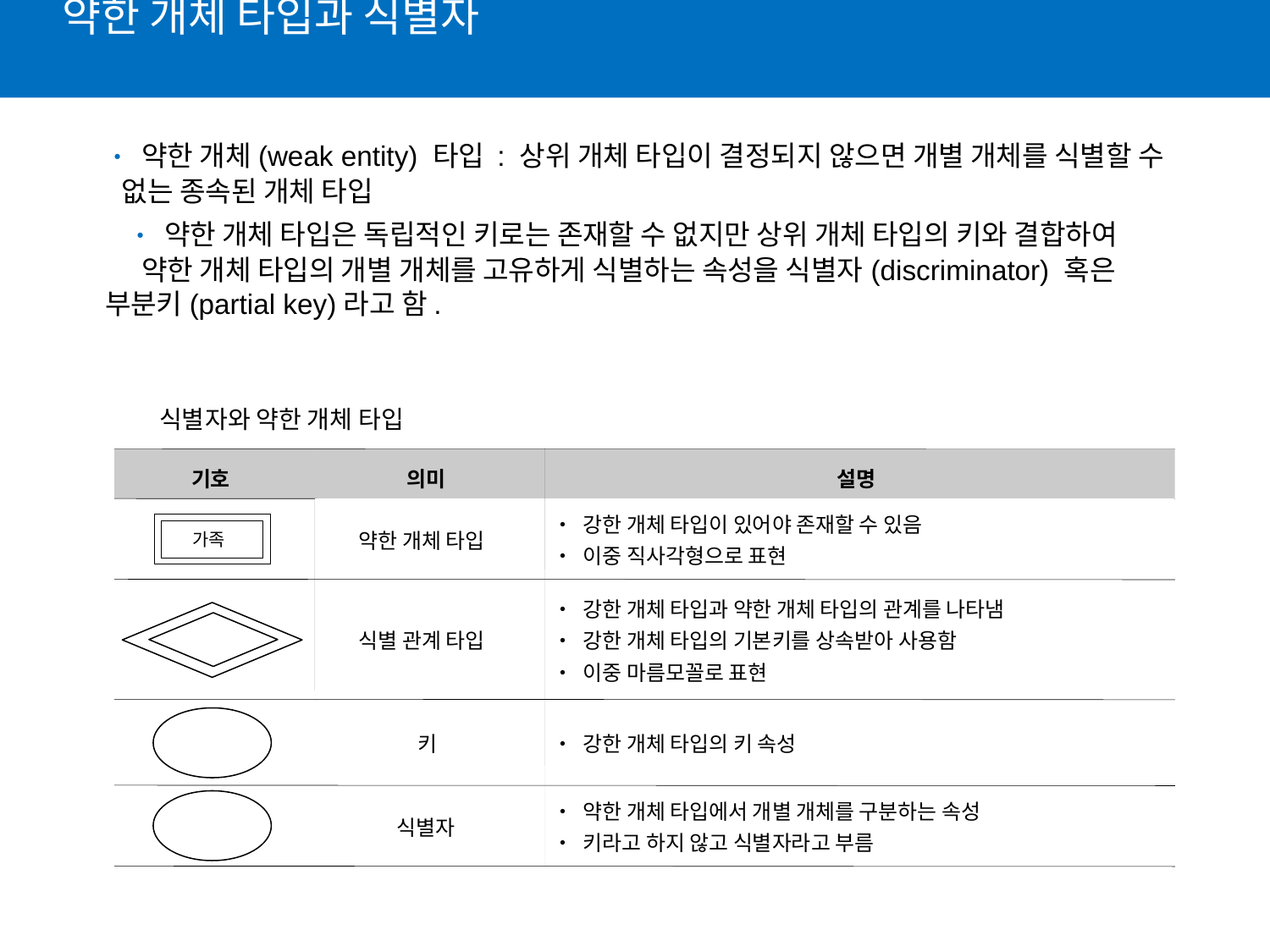

약한 개체 타입과 식별자
• 약한 개체(weak entity) 타입 : 상위 개체 타입이 결정되지 않으면 개별 개체를 식별할 수
없는 종속된 개체 타입
• 약한 개체 타입은 독립적인 키로는 존재할 수 없지만 상위 개체 타입의 키와 결합하여
약한 개체 타입의 개별 개체를 고유하게 식별하는 속성을 식별자(discriminator) 혹은
부분키(partial key)라고 함.
식별자와 약한 개체 타입

기호

의미

설명

약한 개체 타입
• 강한 개체 타입이 있어야 존재할 수 있음
• 이중 직사각형으로 표현

가족

식별 관계 타입
• 강한 개체 타입과 약한 개체 타입의 관계를 나타냄
• 강한 개체 타입의 기본키를 상속받아 사용함
• 이중 마름모꼴로 표현
부양

키

• 강한 개체 타입의 키 속성

식별자
• 약한 개체 타입에서 개별 개체를 구분하는 속성
• 키라고 하지 않고 식별자라고 부름